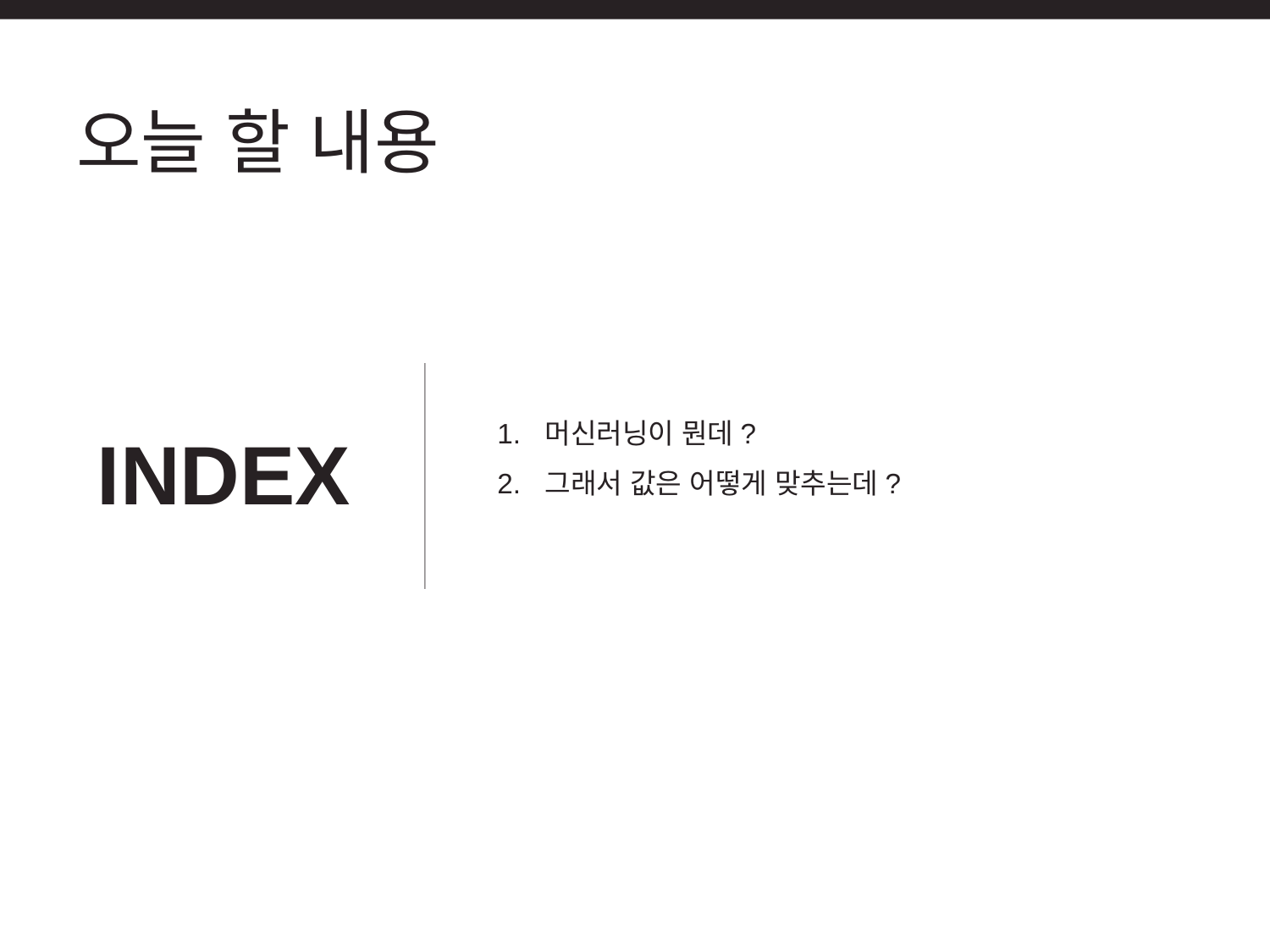

오늘 할 내용
머신러닝이 뭔데?
그래서 값은 어떻게 맞추는데?
INDEX